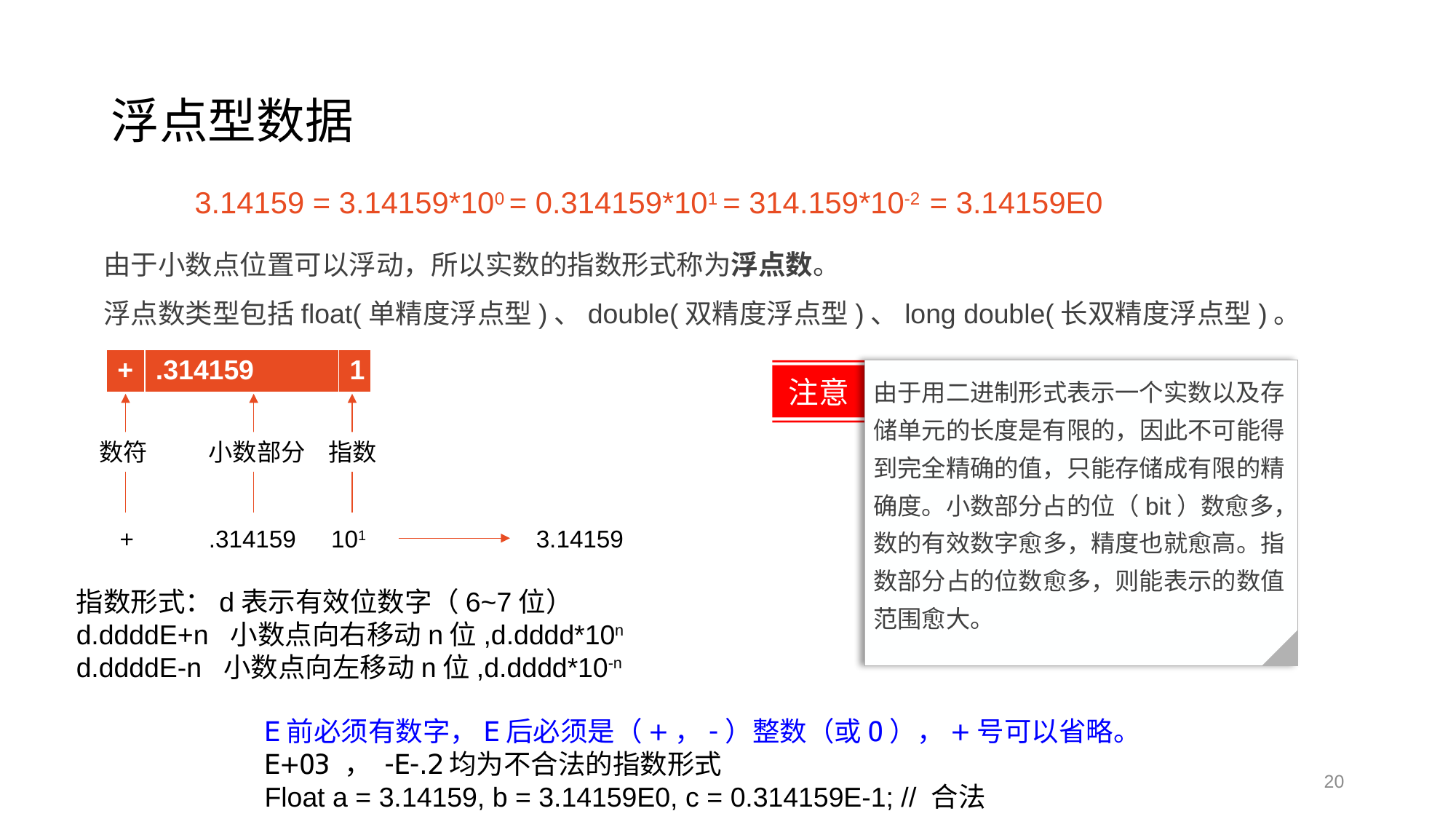

# 浮点型数据
3.14159 = 3.14159*100 = 0.314159*101 = 314.159*10-2  = 3.14159E0
由于小数点位置可以浮动，所以实数的指数形式称为浮点数。
浮点数类型包括float(单精度浮点型)、double(双精度浮点型)、long double(长双精度浮点型)。
| + | .314159 | 1 |
| --- | --- | --- |
注意
由于用二进制形式表示一个实数以及存储单元的长度是有限的，因此不可能得到完全精确的值，只能存储成有限的精确度。小数部分占的位（bit）数愈多，数的有效数字愈多，精度也就愈高。指数部分占的位数愈多，则能表示的数值范围愈大。
数符	小数部分	  指数
   +	.314159	  101		3.14159
指数形式：d表示有效位数字（6~7位）
d.ddddE+n  小数点向右移动n位,d.dddd*10n
d.ddddE-n  小数点向左移动n位,d.dddd*10-n

E前必须有数字，E后必须是（+，-）整数（或0），+号可以省略。
E+03 ， -E-.2均为不合法的指数形式
Float a = 3.14159, b = 3.14159E0, c = 0.314159E-1; // 合法
20